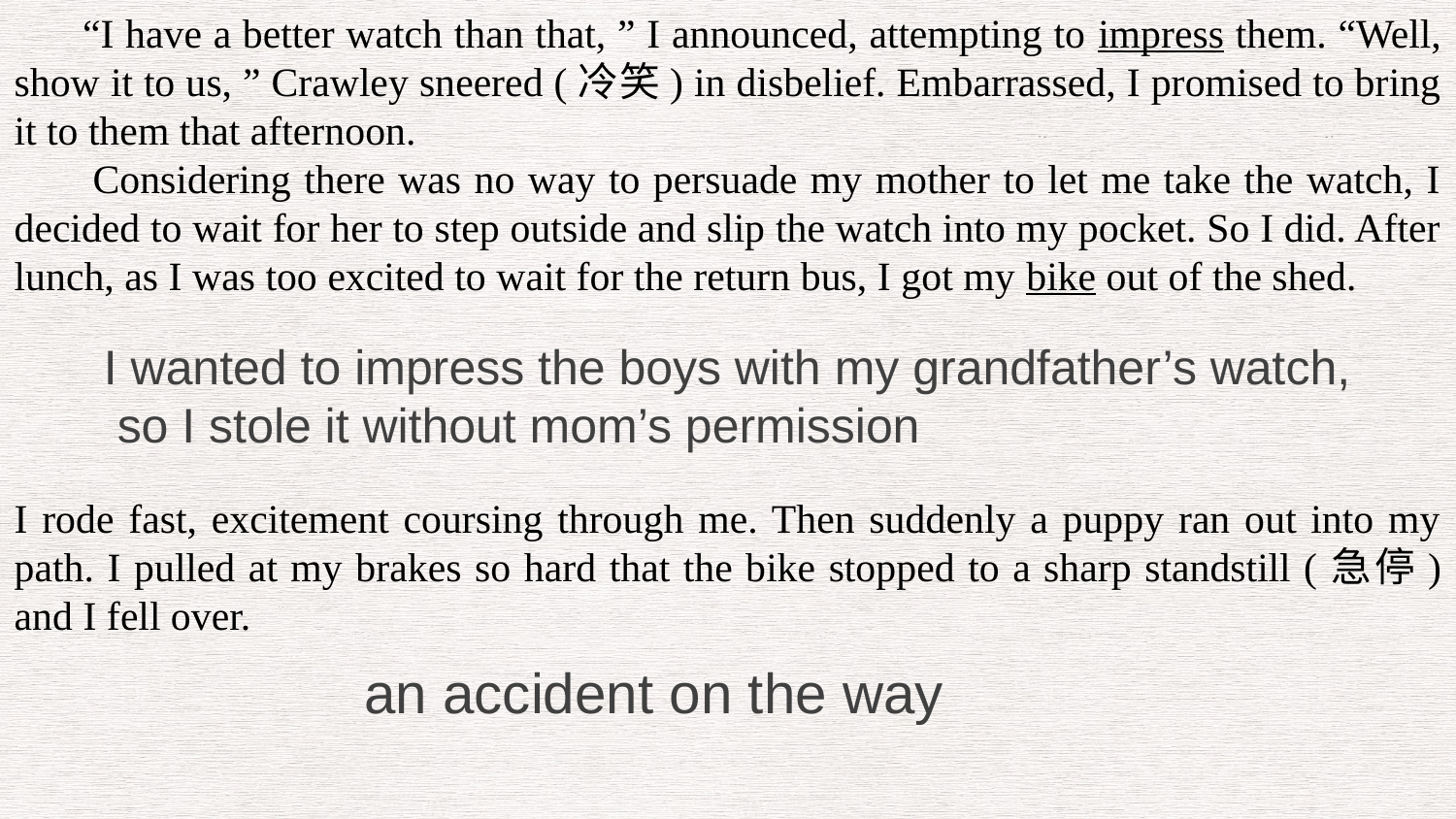

“I have a better watch than that, ” I announced, attempting to impress them. “Well, show it to us, ” Crawley sneered (冷笑) in disbelief. Embarrassed, I promised to bring it to them that afternoon.
      Considering there was no way to persuade my mother to let me take the watch, I decided to wait for her to step outside and slip the watch into my pocket. So I did. After lunch, as I was too excited to wait for the return bus, I got my bike out of the shed.

I rode fast, excitement coursing through me. Then suddenly a puppy ran out into my path. I pulled at my brakes so hard that the bike stopped to a sharp standstill (急停) and I fell over.

I wanted to impress the boys with my grandfather’s watch,
 so I stole it without mom’s permission
an accident on the way